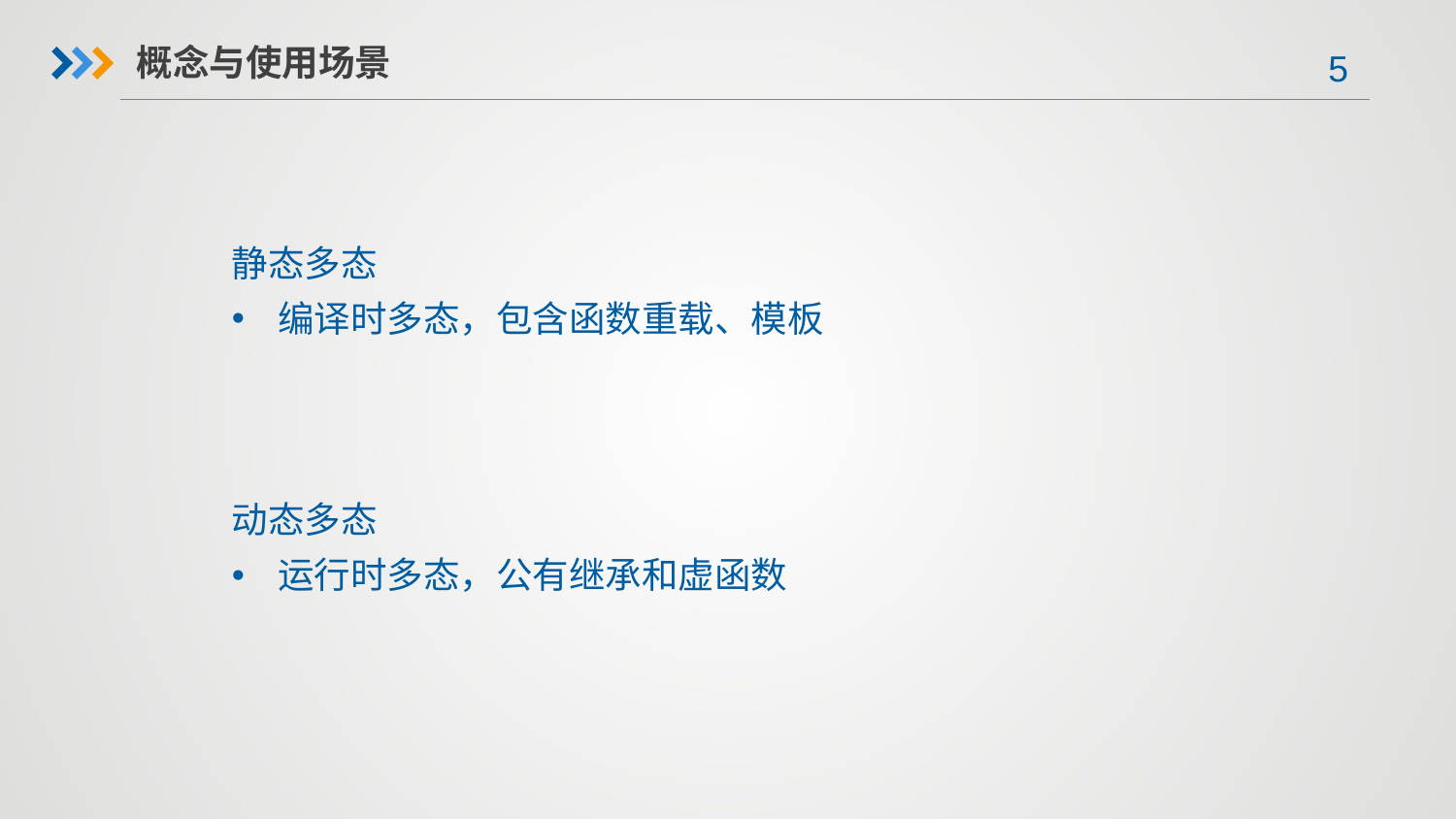

概念与使用场景
静态多态
编译时多态，包含函数重载、模板
动态多态
运行时多态，公有继承和虚函数